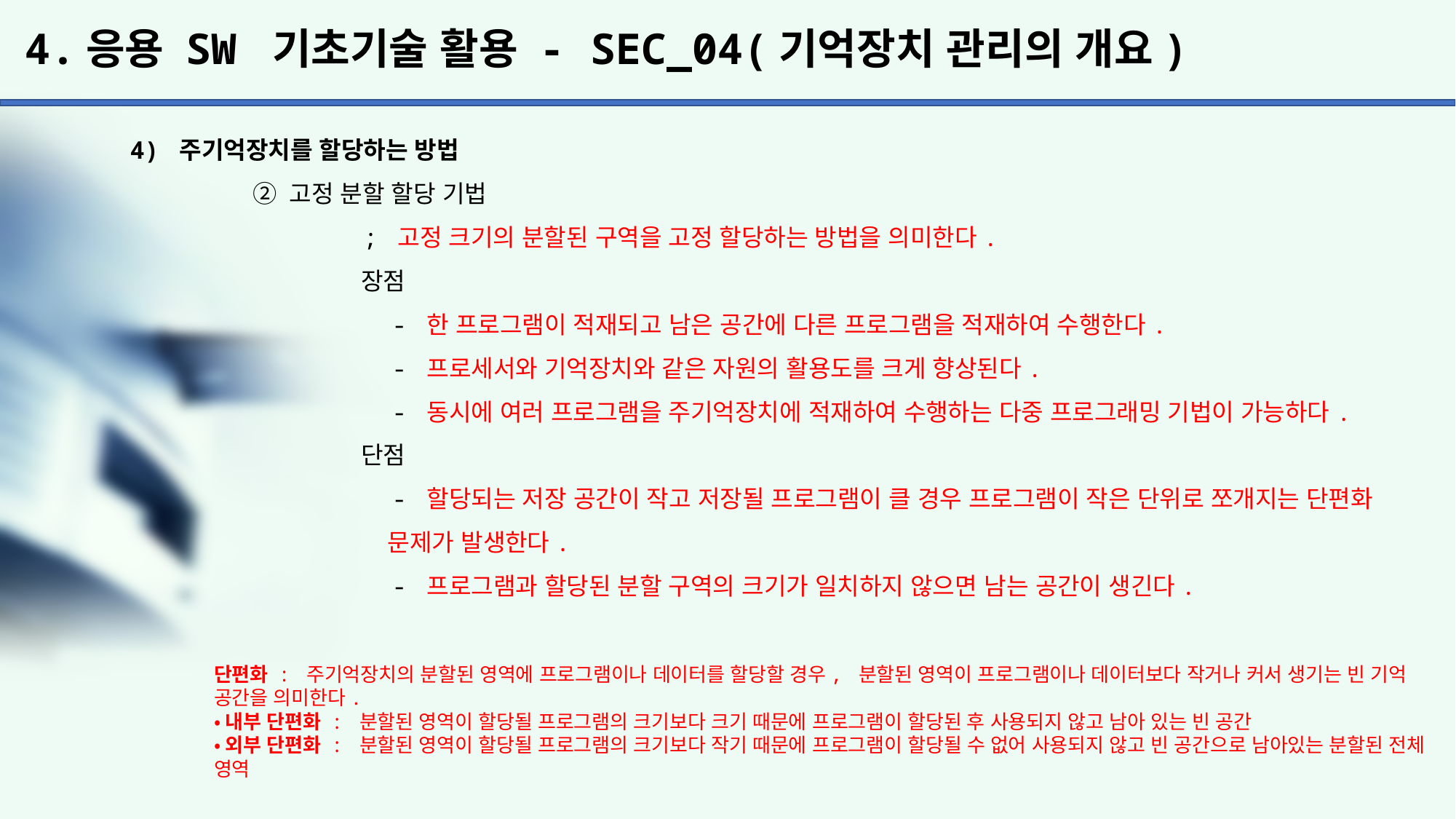

# 4.응용 SW 기초기술 활용 - SEC_04(기억장치 관리의 개요)
4) 주기억장치를 할당하는 방법
	  ② 고정 분할 할당 기법
		 ; 고정 크기의 분할된 구역을 고정 할당하는 방법을 의미한다.
		 장점
		   - 한 프로그램이 적재되고 남은 공간에 다른 프로그램을 적재하여 수행한다.
		   - 프로세서와 기억장치와 같은 자원의 활용도를 크게 향상된다.
		   - 동시에 여러 프로그램을 주기억장치에 적재하여 수행하는 다중 프로그래밍 기법이 가능하다.
		 단점
		   - 할당되는 저장 공간이 작고 저장될 프로그램이 클 경우 프로그램이 작은 단위로 쪼개지는 단편화
		     문제가 발생한다.
		   - 프로그램과 할당된 분할 구역의 크기가 일치하지 않으면 남는 공간이 생긴다.
단편화 : 주기억장치의 분할된 영역에 프로그램이나 데이터를 할당할 경우, 분할된 영역이 프로그램이나 데이터보다 작거나 커서 생기는 빈 기억 공간을 의미한다.
•내부 단편화 : 분할된 영역이 할당될 프로그램의 크기보다 크기 때문에 프로그램이 할당된 후 사용되지 않고 남아 있는 빈 공간
•외부 단편화 : 분할된 영역이 할당될 프로그램의 크기보다 작기 때문에 프로그램이 할당될 수 없어 사용되지 않고 빈 공간으로 남아있는 분할된 전체 영역